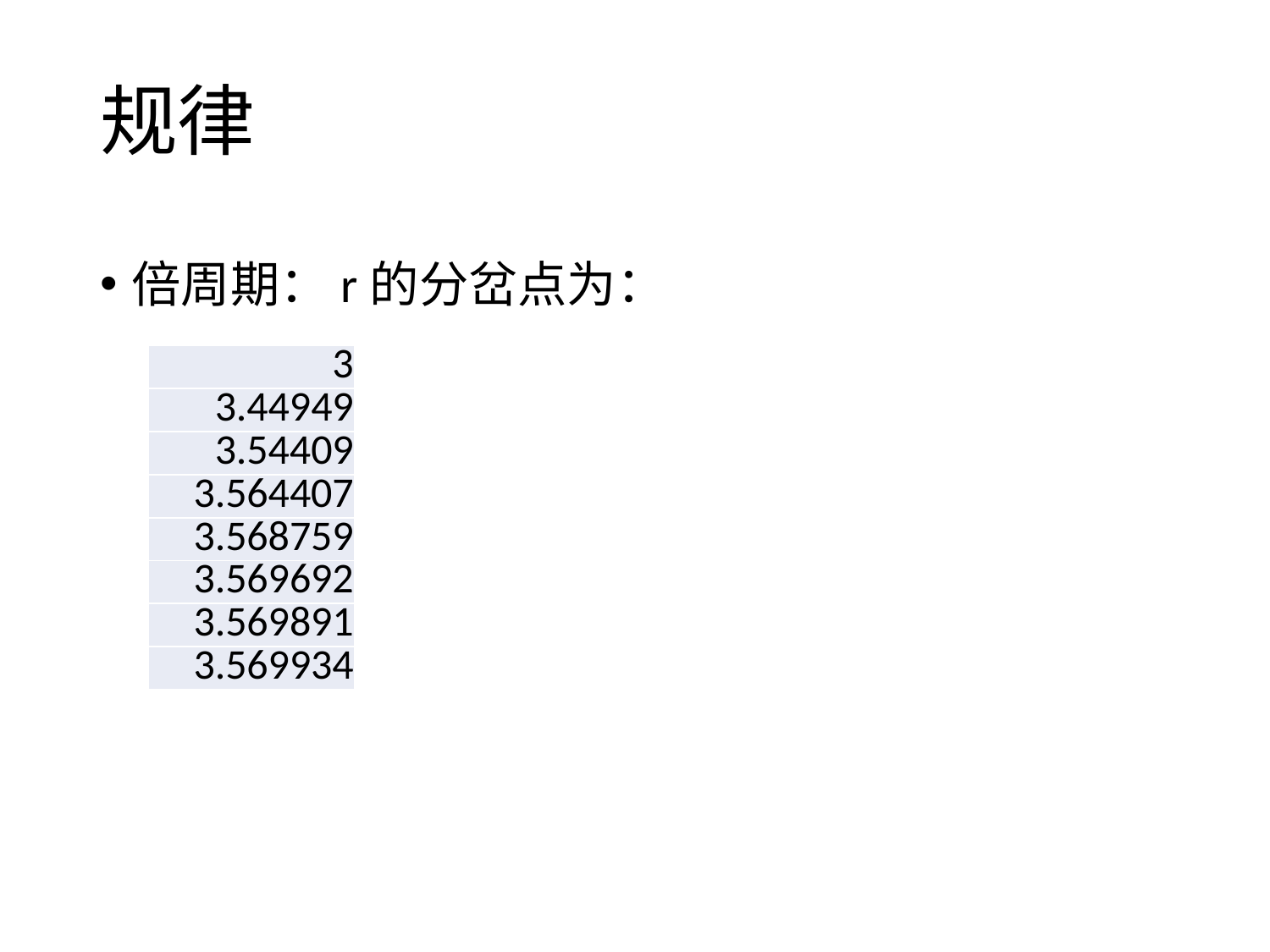

# 规律
倍周期：r的分岔点为：

| 3 |
| --- |
| 3.44949 |
| 3.54409 |
| 3.564407 |
| 3.568759 |
| 3.569692 |
| 3.569891 |
| 3.569934 |